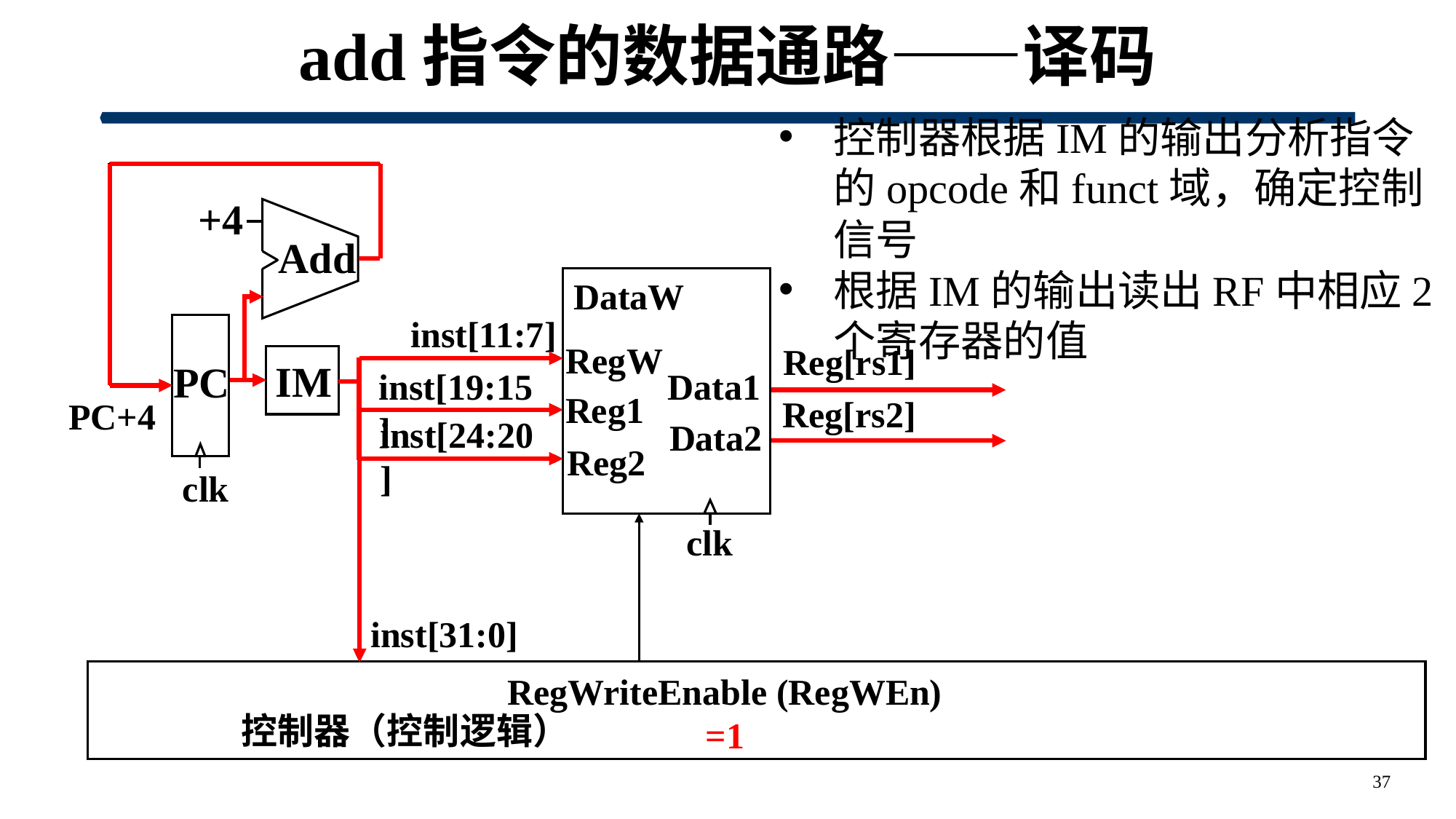

# add指令的数据通路——译码

控制器根据IM的输出分析指令的opcode和funct域，确定控制信号
根据IM的输出读出RF中相应2个寄存器的值
+4

Add
DataW

RegW
Data1
Reg1
Data2
Reg2

inst[11:7]

PC

clk
Reg[rs1]

IM
inst[19:15]
Reg[rs2]
PC+4
inst[24:20]
clk
inst[31:0]

RegWriteEnable (RegWEn)
=1
控制器（控制逻辑）
37